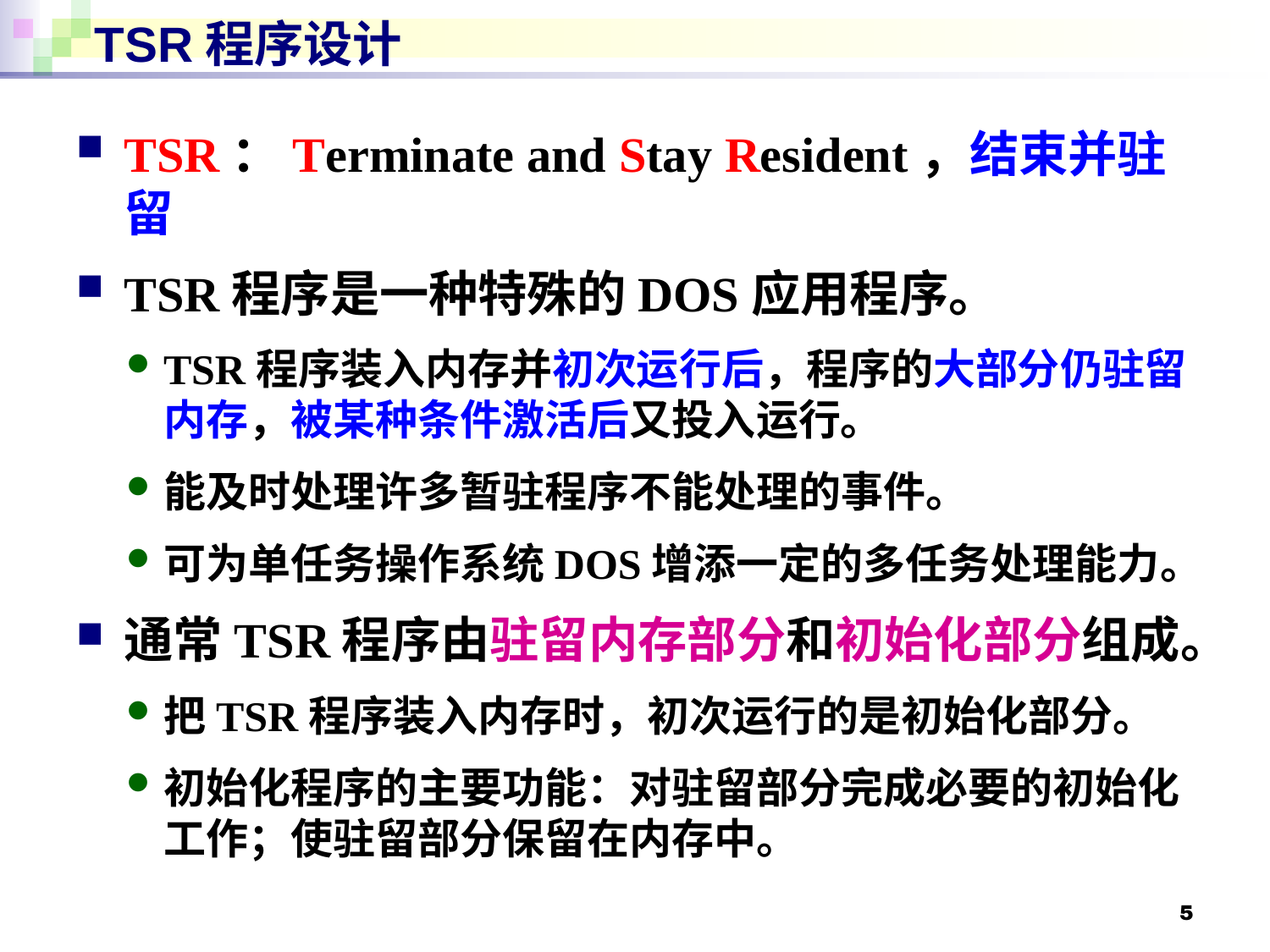

# TSR程序设计
TSR：Terminate and Stay Resident，结束并驻留
TSR程序是一种特殊的DOS应用程序。
TSR程序装入内存并初次运行后，程序的大部分仍驻留内存，被某种条件激活后又投入运行。
能及时处理许多暂驻程序不能处理的事件。
可为单任务操作系统DOS增添一定的多任务处理能力。
通常TSR程序由驻留内存部分和初始化部分组成。
把TSR程序装入内存时，初次运行的是初始化部分。
初始化程序的主要功能：对驻留部分完成必要的初始化工作；使驻留部分保留在内存中。
5